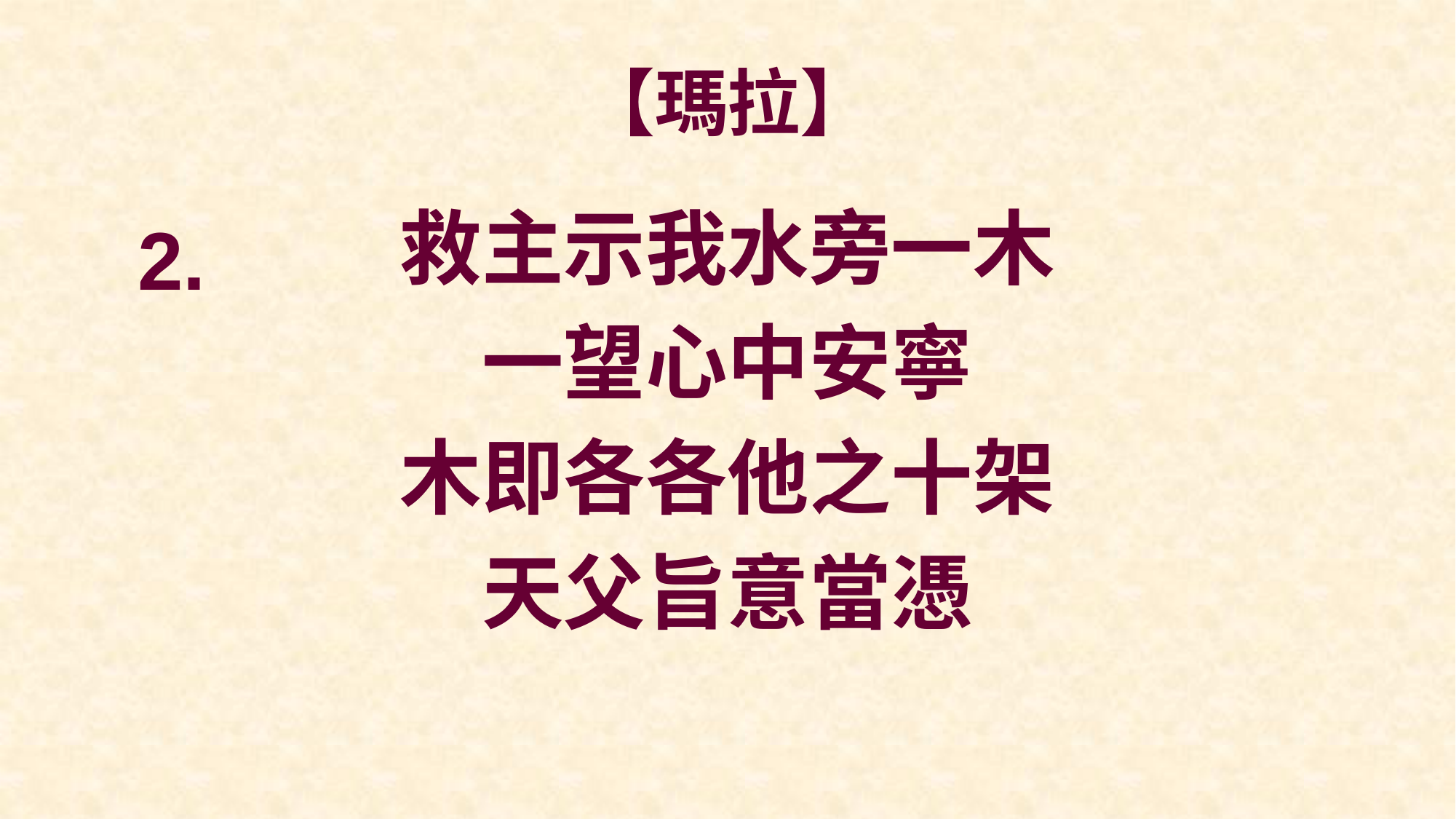

# 【瑪拉】
救主示我水旁一木
一望心中安寧
木即各各他之十架
天父旨意當憑
2.